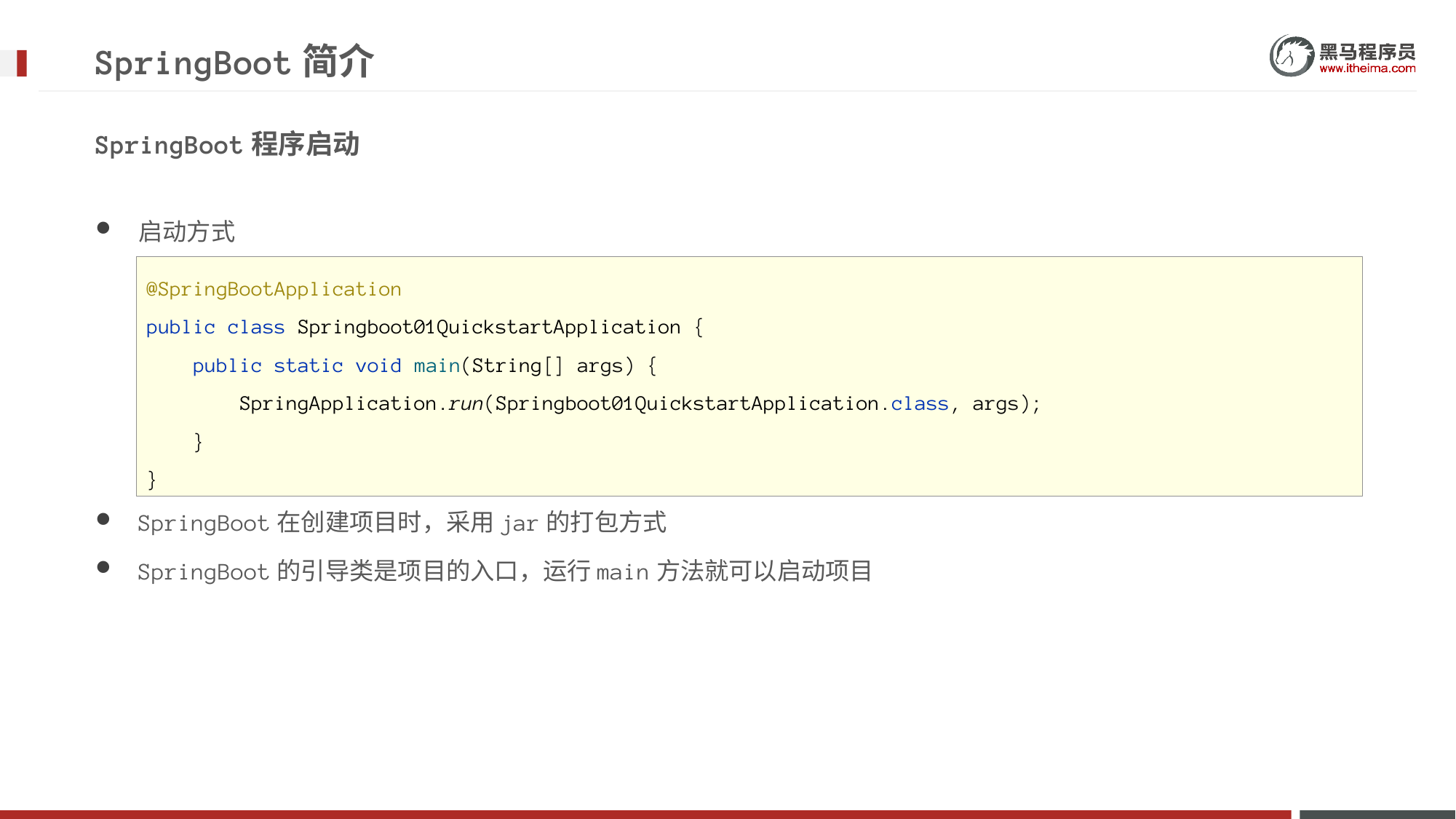

# SpringBoot简介
SpringBoot程序启动
启动方式

SpringBoot在创建项目时，采用jar的打包方式
SpringBoot的引导类是项目的入口，运行main方法就可以启动项目
@SpringBootApplication
public class Springboot01QuickstartApplication {
    public static void main(String[] args) {
        SpringApplication.run(Springboot01QuickstartApplication.class, args);
    }
}